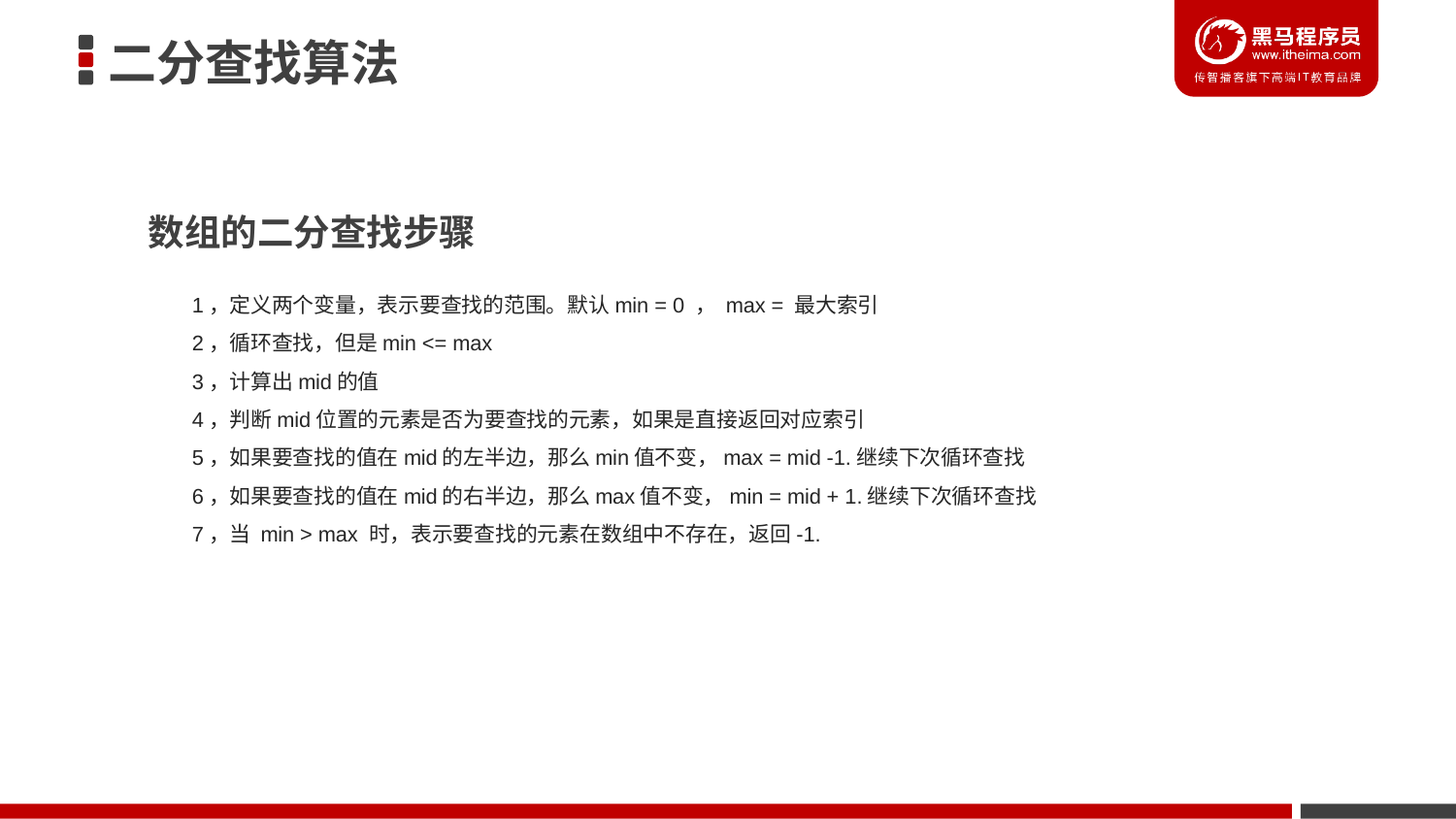

二分查找算法
数组的二分查找步骤
1，定义两个变量，表示要查找的范围。默认min = 0 ， max = 最大索引
2，循环查找，但是min <= max
3，计算出mid的值
4，判断mid位置的元素是否为要查找的元素，如果是直接返回对应索引
5，如果要查找的值在mid的左半边，那么min值不变，max = mid -1.继续下次循环查找
6，如果要查找的值在mid的右半边，那么max值不变，min = mid + 1.继续下次循环查找
7，当 min > max 时，表示要查找的元素在数组中不存在，返回-1.